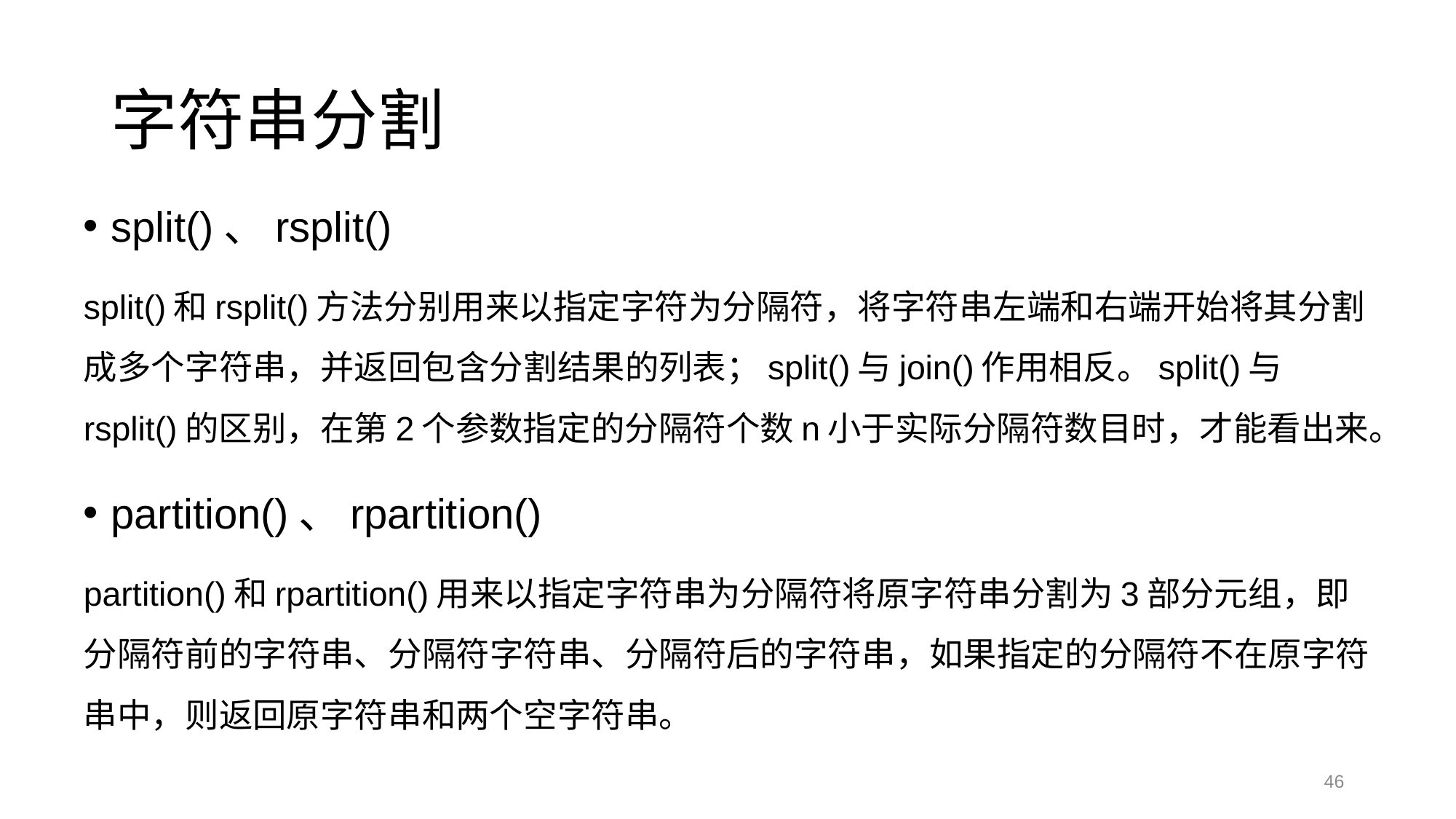

# 字符串分割
split()、rsplit()
split()和rsplit()方法分别用来以指定字符为分隔符，将字符串左端和右端开始将其分割成多个字符串，并返回包含分割结果的列表；split()与join()作用相反。split()与rsplit()的区别，在第2个参数指定的分隔符个数n小于实际分隔符数目时，才能看出来。
partition()、rpartition()
partition()和rpartition()用来以指定字符串为分隔符将原字符串分割为3部分元组，即分隔符前的字符串、分隔符字符串、分隔符后的字符串，如果指定的分隔符不在原字符串中，则返回原字符串和两个空字符串。
46